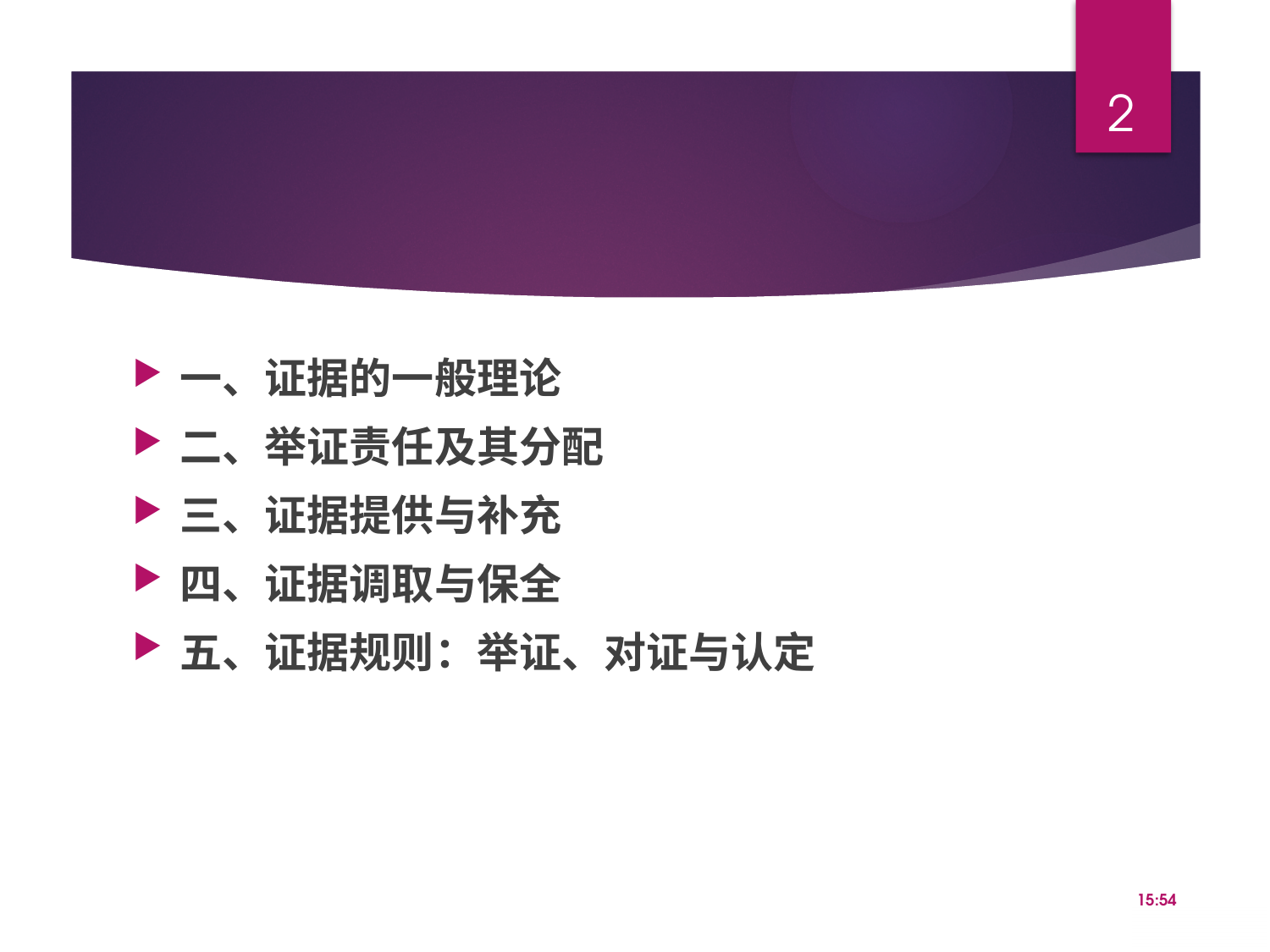

2
#
一、证据的一般理论
二、举证责任及其分配
三、证据提供与补充
四、证据调取与保全
五、证据规则：举证、对证与认定

15:54